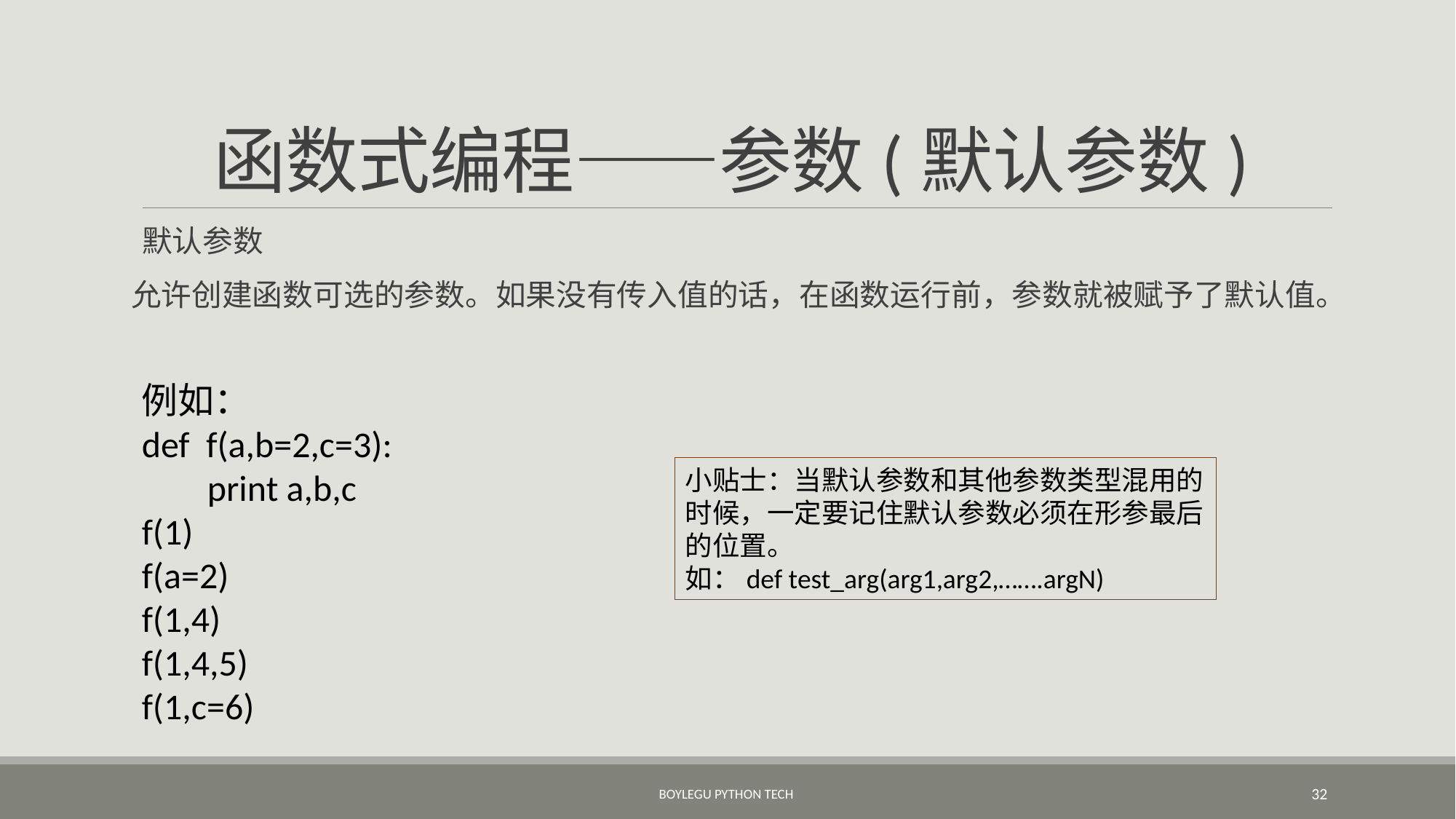

# 函数式编程——参数(默认参数)
默认参数
允许创建函数可选的参数。如果没有传入值的话，在函数运行前，参数就被赋予了默认值。
例如：
def  f(a,b=2,c=3):
        print a,b,c
f(1)
f(a=2)
f(1,4)
f(1,4,5)
f(1,c=6)

小贴士：当默认参数和其他参数类型混用的时候，一定要记住默认参数必须在形参最后的位置。
如：def test_arg(arg1,arg2,…….argN)
BoyleGu Python Tech
32